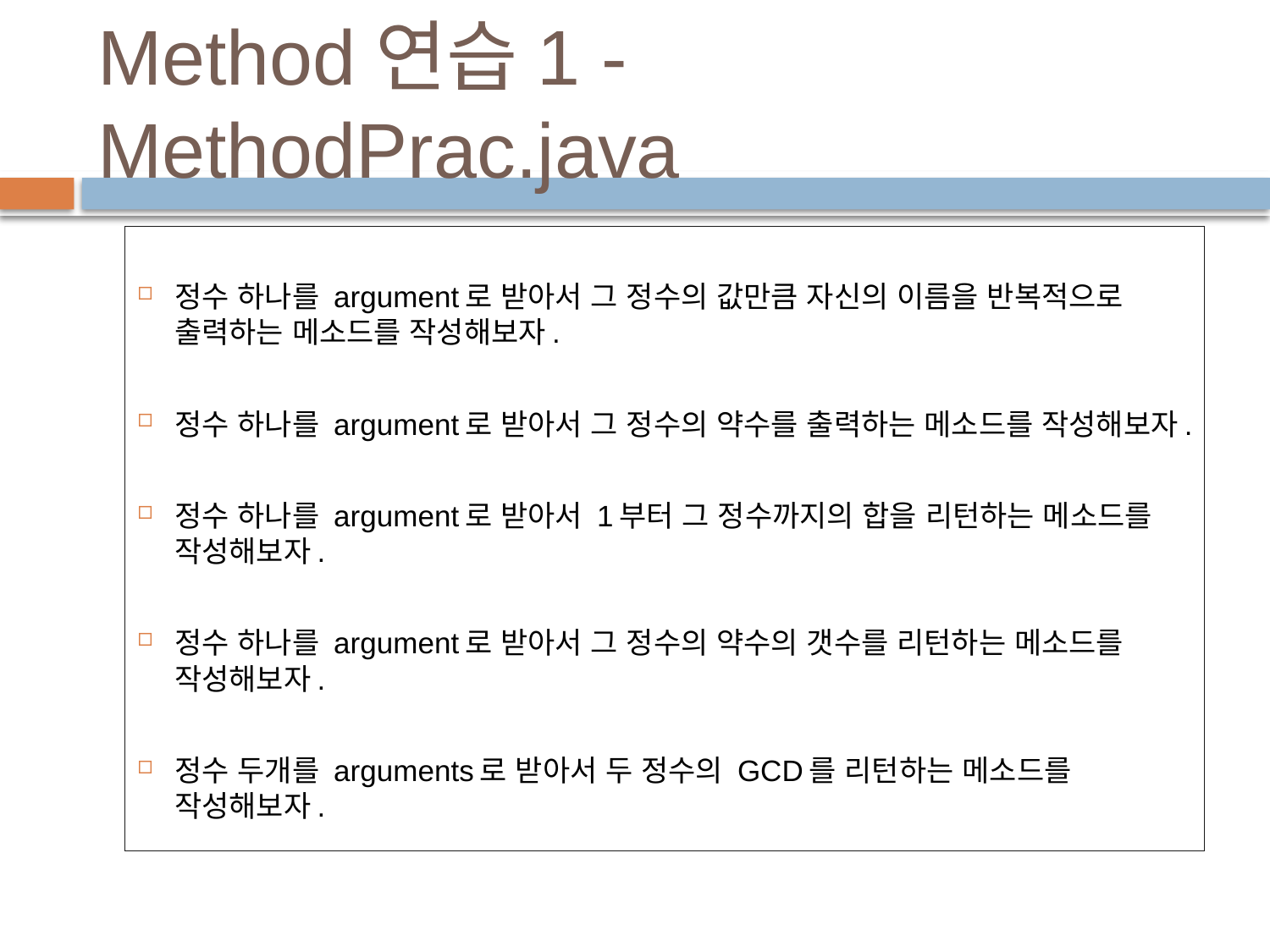

# Method연습1 - MethodPrac.java

정수 하나를 argument로 받아서 그 정수의 값만큼 자신의 이름을 반복적으로 출력하는 메소드를 작성해보자.

정수 하나를 argument로 받아서 그 정수의 약수를 출력하는 메소드를 작성해보자.

정수 하나를 argument로 받아서 1부터 그 정수까지의 합을 리턴하는 메소드를 작성해보자.

정수 하나를 argument로 받아서 그 정수의 약수의 갯수를 리턴하는 메소드를 작성해보자.

정수 두개를 arguments로 받아서 두 정수의 GCD를 리턴하는 메소드를 작성해보자.